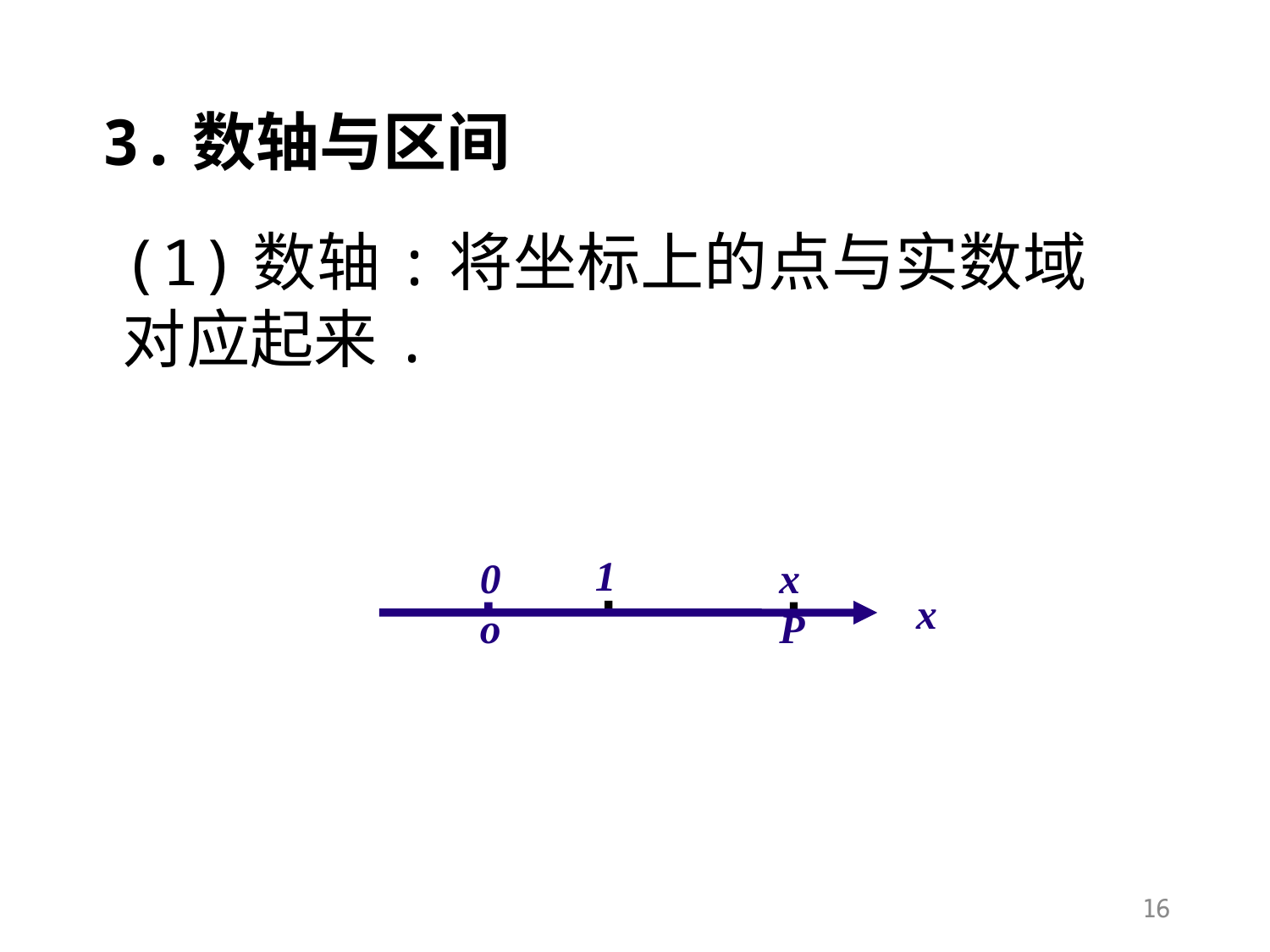

# 3.数轴与区间
(1)数轴:将坐标上的点与实数域对应起来.
1
0o
xP
x

16